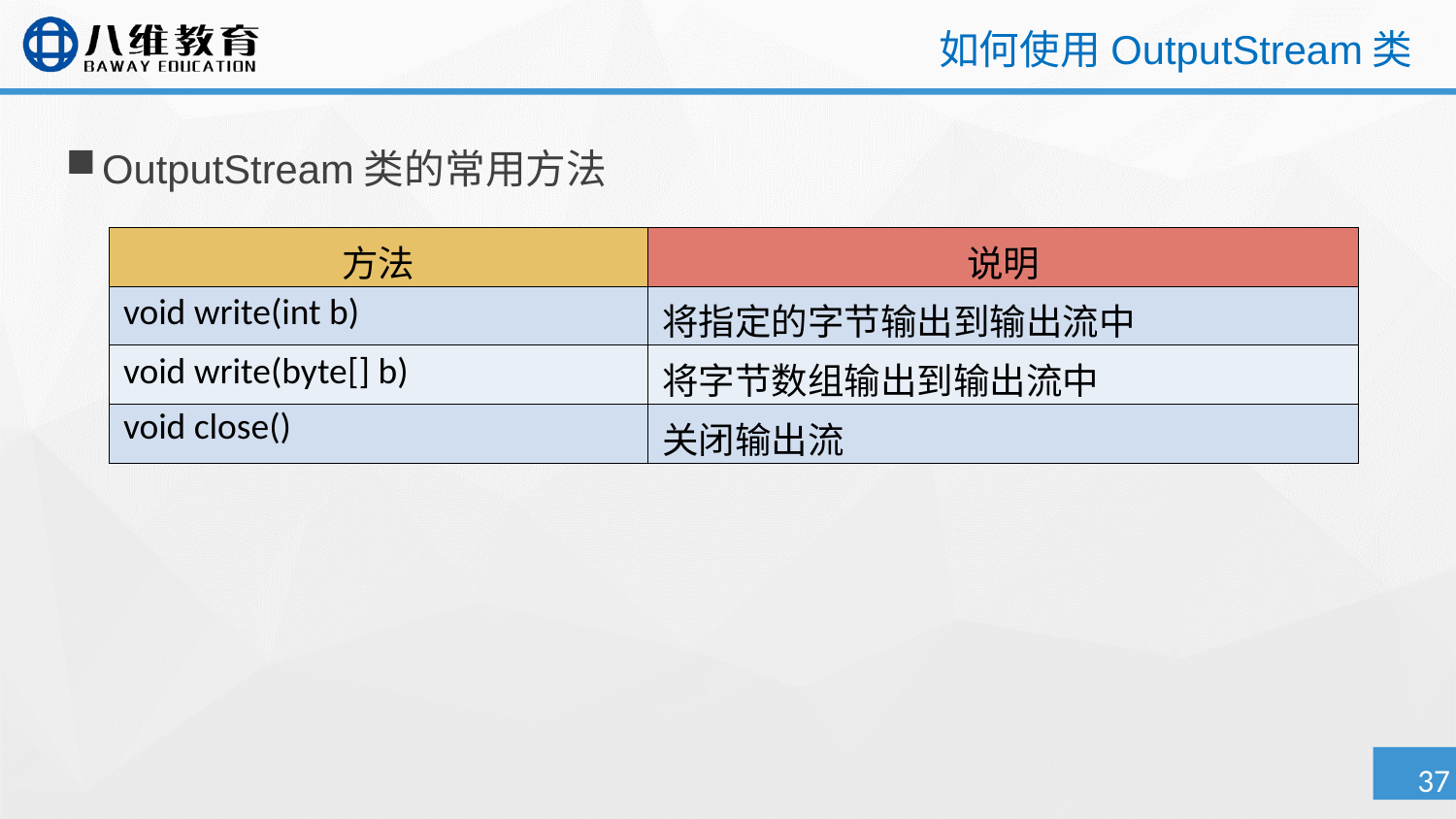

# 如何使用OutputStream类
OutputStream类的常用方法
| 方法 | 说明 |
| --- | --- |
| void write(int b) | 将指定的字节输出到输出流中 |
| void write(byte[] b) | 将字节数组输出到输出流中 |
| void close() | 关闭输出流 |